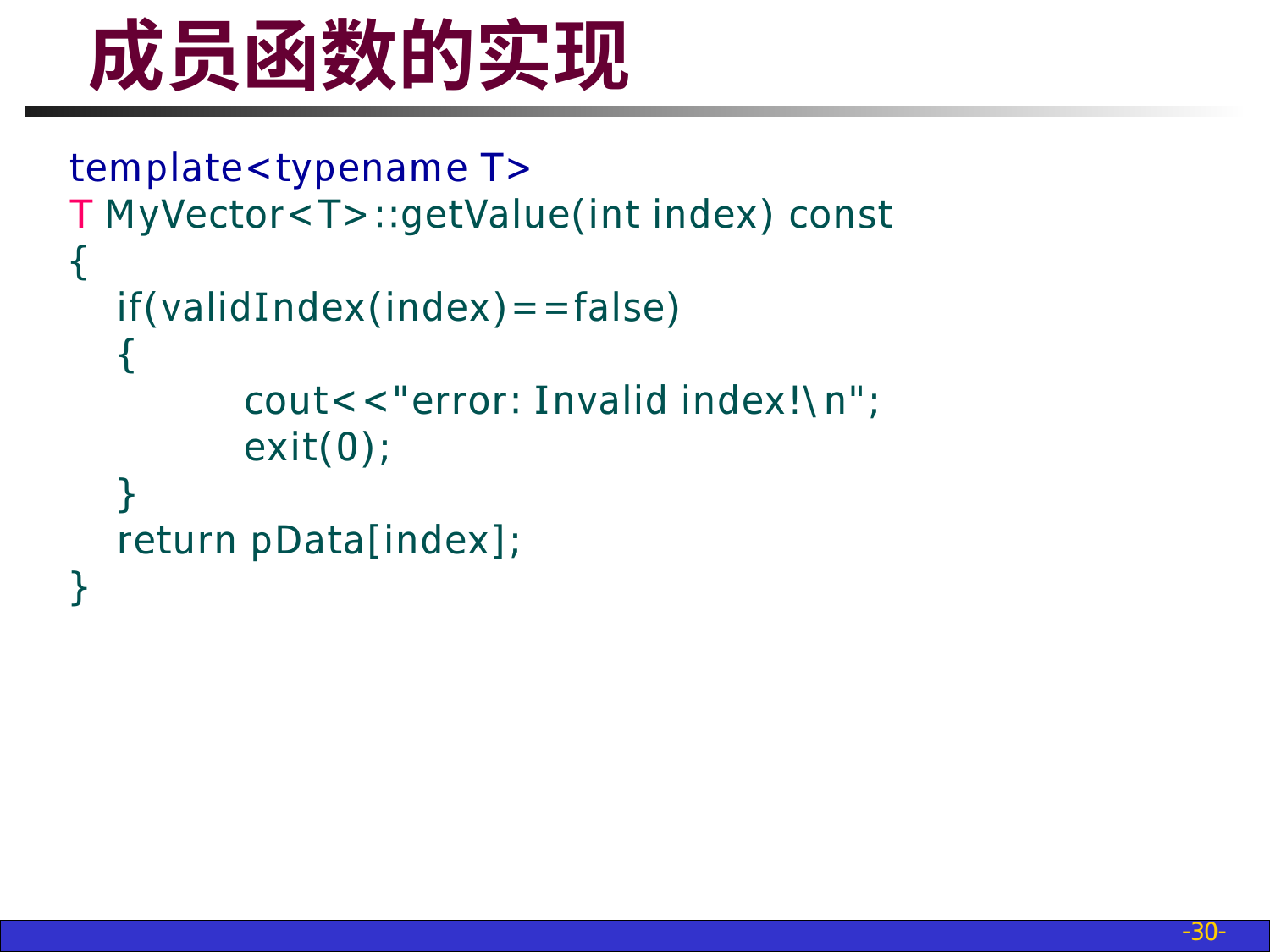

# 成员函数的实现
template<typename T>
T MyVector<T>::getValue(int index) const
{
	if(validIndex(index)==false)
	{
		cout<<"error: Invalid index!\n";
		exit(0);
	}
	return pData[index];
}
-30-